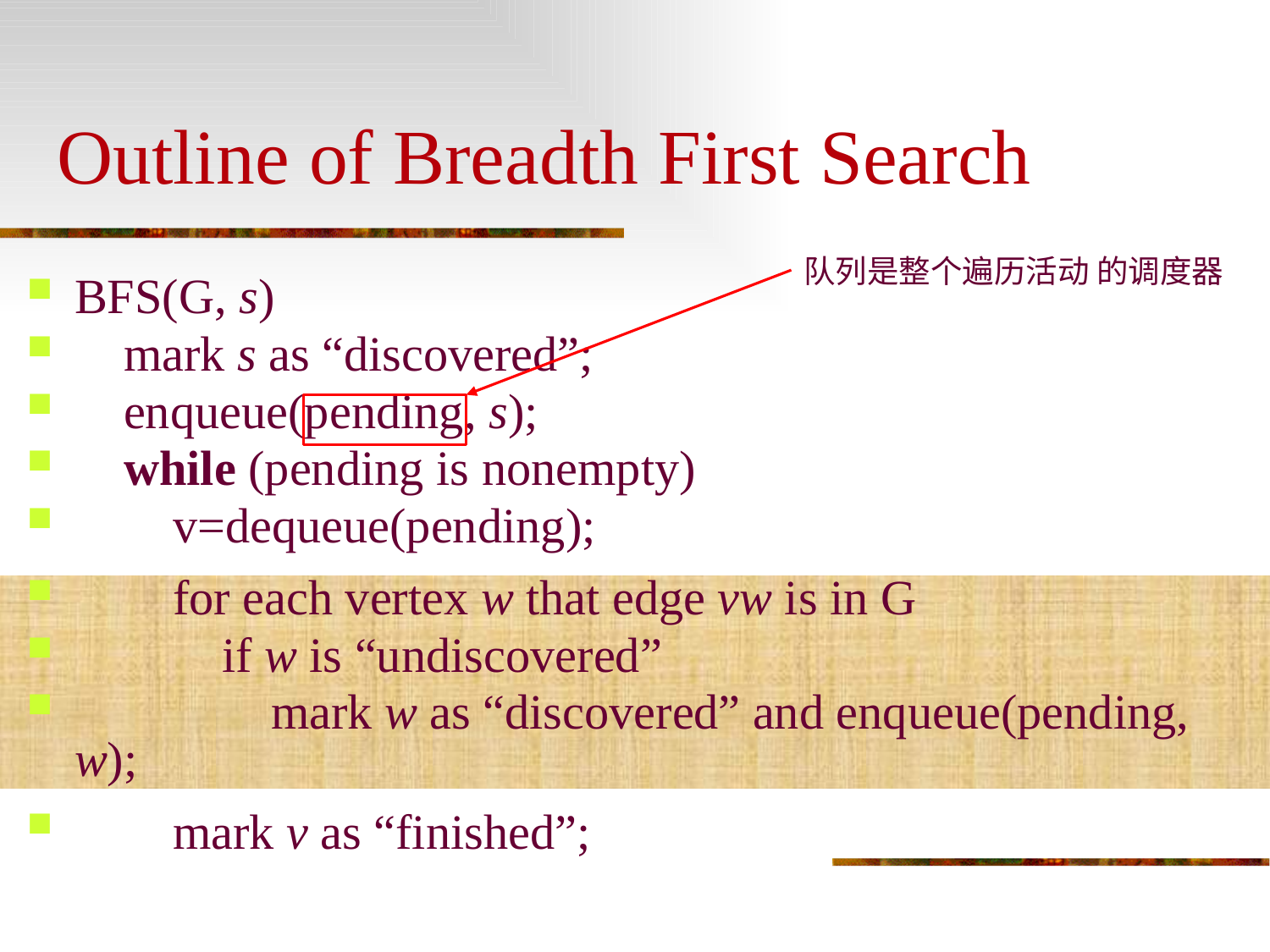

# Outline of Breadth First Search
队列是整个遍历活动 的调度器
BFS(G, s)
    mark s as “discovered”;
    enqueue(pending, s);
    while (pending is nonempty)
        v=dequeue(pending);
        for each vertex w that edge vw is in G
            if w is “undiscovered”
                mark w as “discovered” and enqueue(pending, w);
        mark v as “finished”;